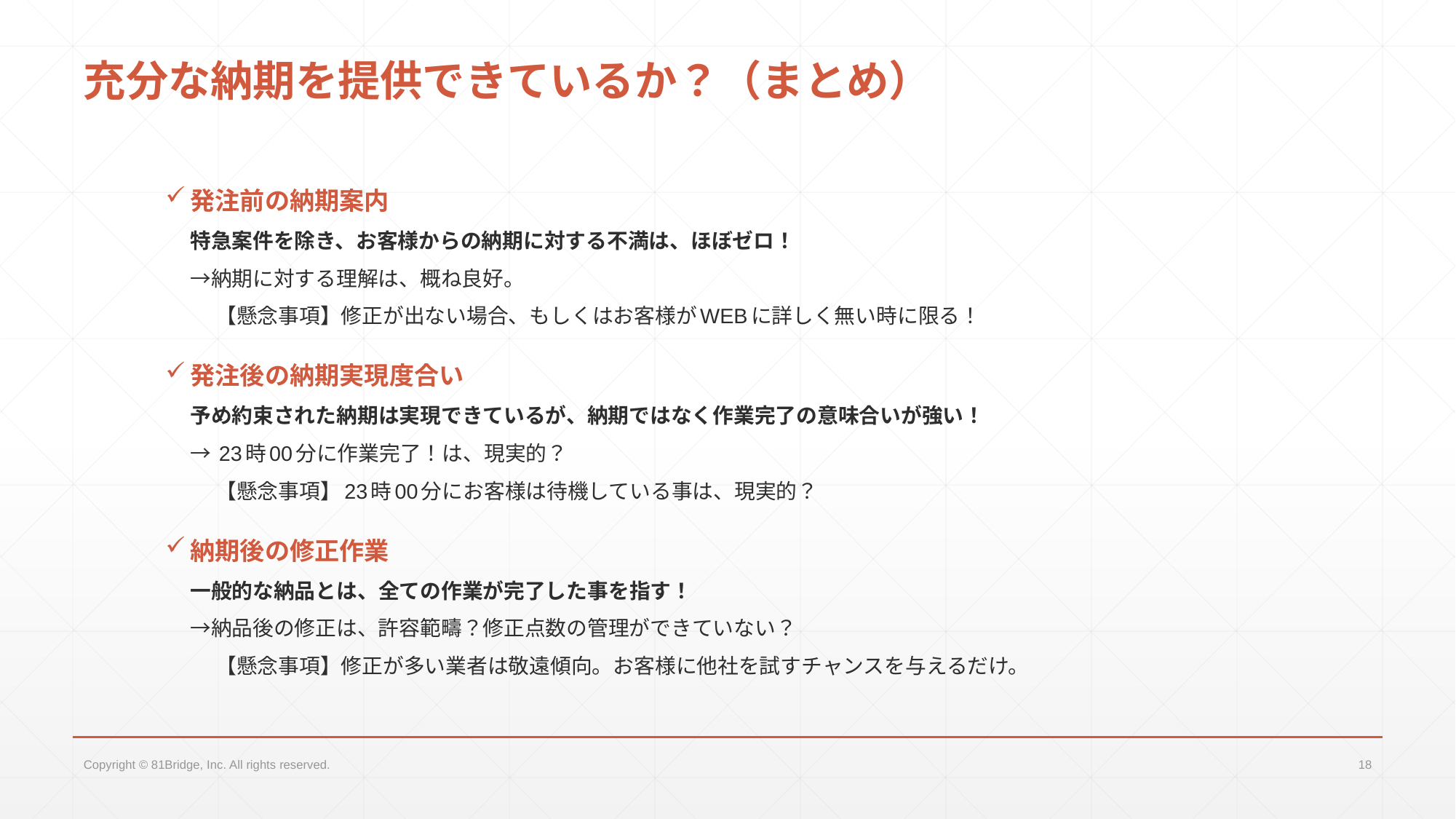

# 充分な納期を提供できているか？（まとめ）
発注前の納期案内
特急案件を除き、お客様からの納期に対する不満は、ほぼゼロ！
→納期に対する理解は、概ね良好。
　 【懸念事項】修正が出ない場合、もしくはお客様がWEBに詳しく無い時に限る！
発注後の納期実現度合い
予め約束された納期は実現できているが、納期ではなく作業完了の意味合いが強い！
→ 23時00分に作業完了！は、現実的？
　 【懸念事項】23時00分にお客様は待機している事は、現実的？
納期後の修正作業
一般的な納品とは、全ての作業が完了した事を指す！
→納品後の修正は、許容範疇？修正点数の管理ができていない？
　 【懸念事項】修正が多い業者は敬遠傾向。お客様に他社を試すチャンスを与えるだけ。
Copyright © 81Bridge, Inc. All rights reserved.
18